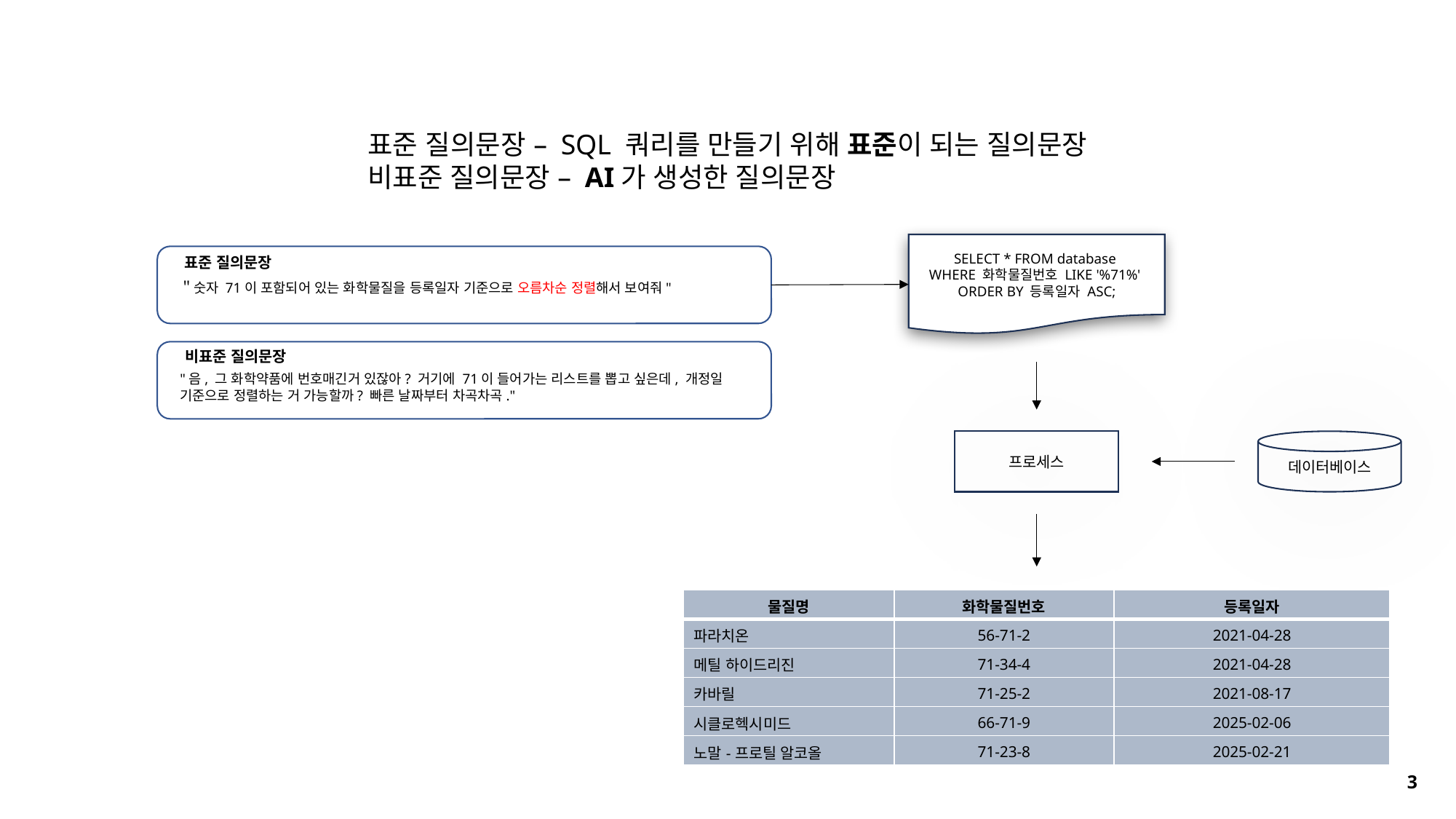

표준 질의문장 – SQL 쿼리를 만들기 위해 표준이 되는 질의문장
비표준 질의문장 – AI가 생성한 질의문장
SELECT * FROM database
WHERE 화학물질번호 LIKE '%71%'
ORDER BY 등록일자 ASC;

표준 질의문장
＂숫자 71이 포함되어 있는 화학물질을 등록일자 기준으로 오름차순 정렬해서 보여줘"

비표준 질의문장
"음, 그 화학약품에 번호매긴거 있잖아? 거기에 71이 들어가는 리스트를 뽑고 싶은데, 개정일 기준으로 정렬하는 거 가능할까? 빠른 날짜부터 차곡차곡."
프로세스
데이터베이스
| 물질명 | 화학물질번호 | 등록일자 |
| --- | --- | --- |
| 파라치온 | 56-71-2 | 2021-04-28 |
| 메틸 하이드리진 | 71-34-4 | 2021-04-28 |
| 카바릴 | 71-25-2 | 2021-08-17 |
| 시클로헥시미드 | 66-71-9 | 2025-02-06 |
| 노말-프로틸 알코올 | 71-23-8 | 2025-02-21 |
3